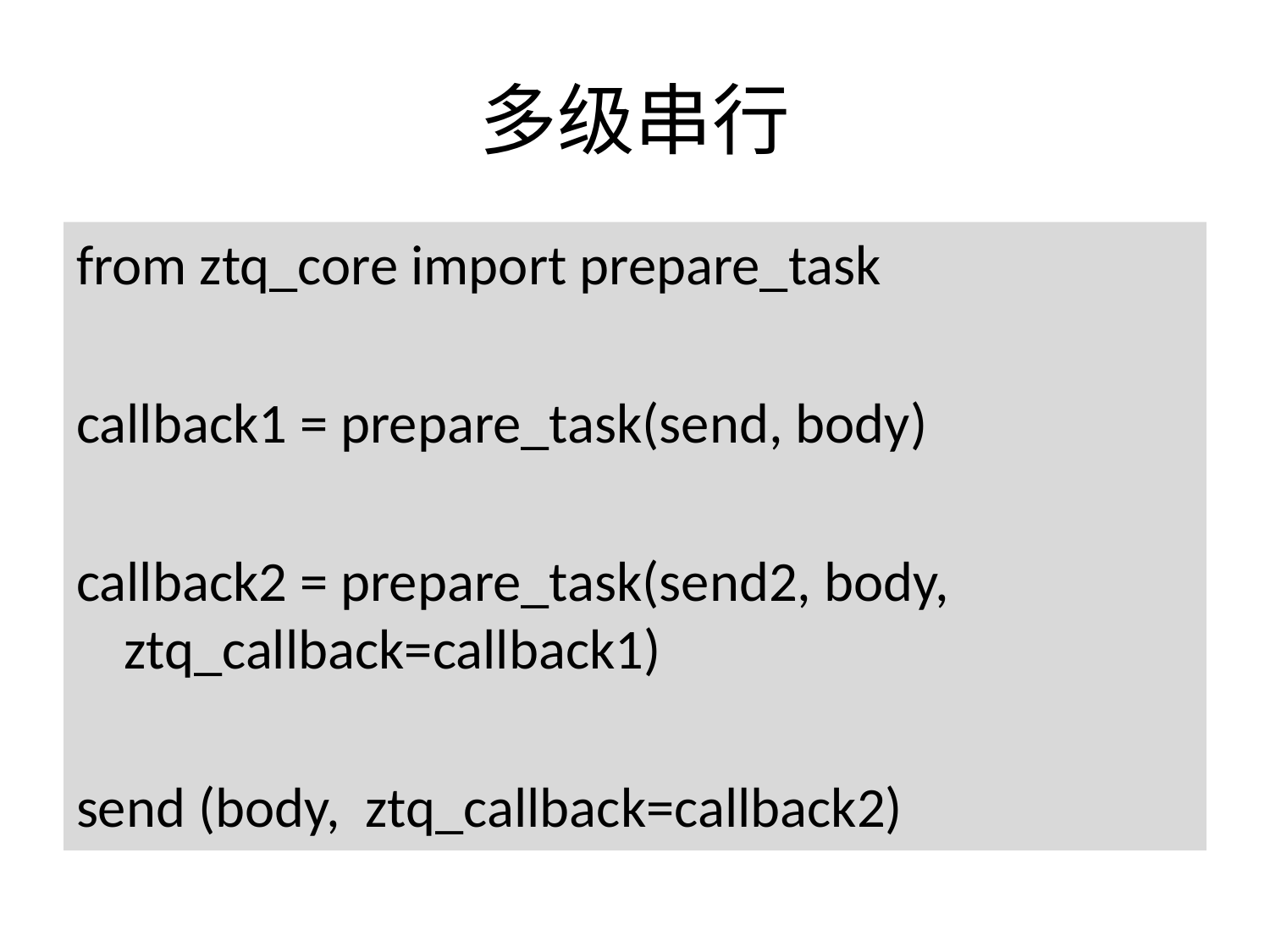

# 多级串行
from ztq_core import prepare_task

callback1 = prepare_task(send, body)

callback2 = prepare_task(send2, body, ztq_callback=callback1)

send (body,  ztq_callback=callback2)